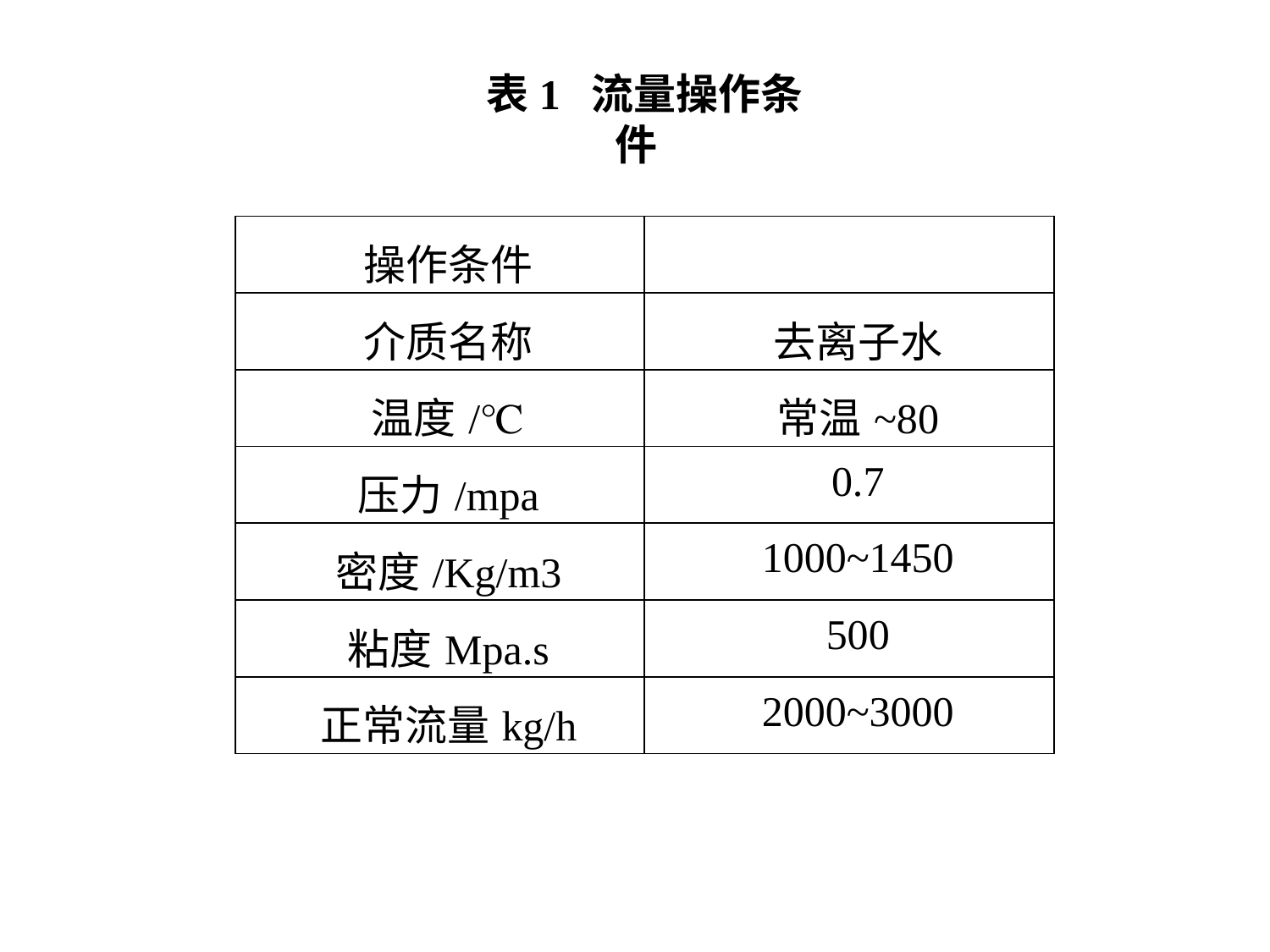

表1  流量操作条件
| 操作条件 |  |
| --- | --- |
| 介质名称 | 去离子水 |
| 温度/℃ | 常温~80 |
| 压力/mpa | 0.7 |
| 密度/Kg/m3 | 1000~1450 |
| 粘度Mpa.s | 500 |
| 正常流量kg/h | 2000~3000 |